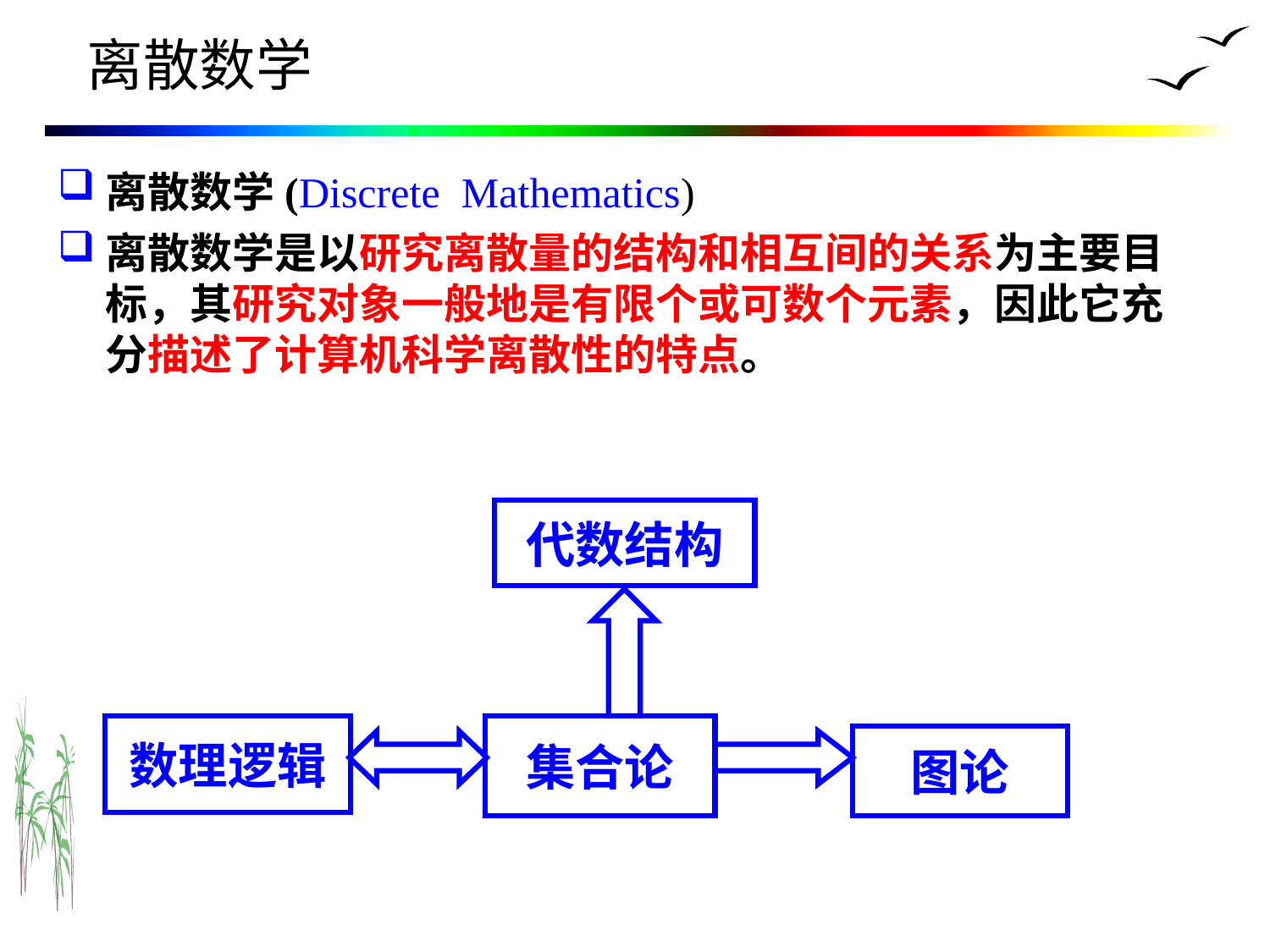

# 离散数学
离散数学(Discrete  Mathematics)
离散数学是以研究离散量的结构和相互间的关系为主要目标，其研究对象一般地是有限个或可数个元素，因此它充分描述了计算机科学离散性的特点。
代数结构

数理逻辑
集合论
图论